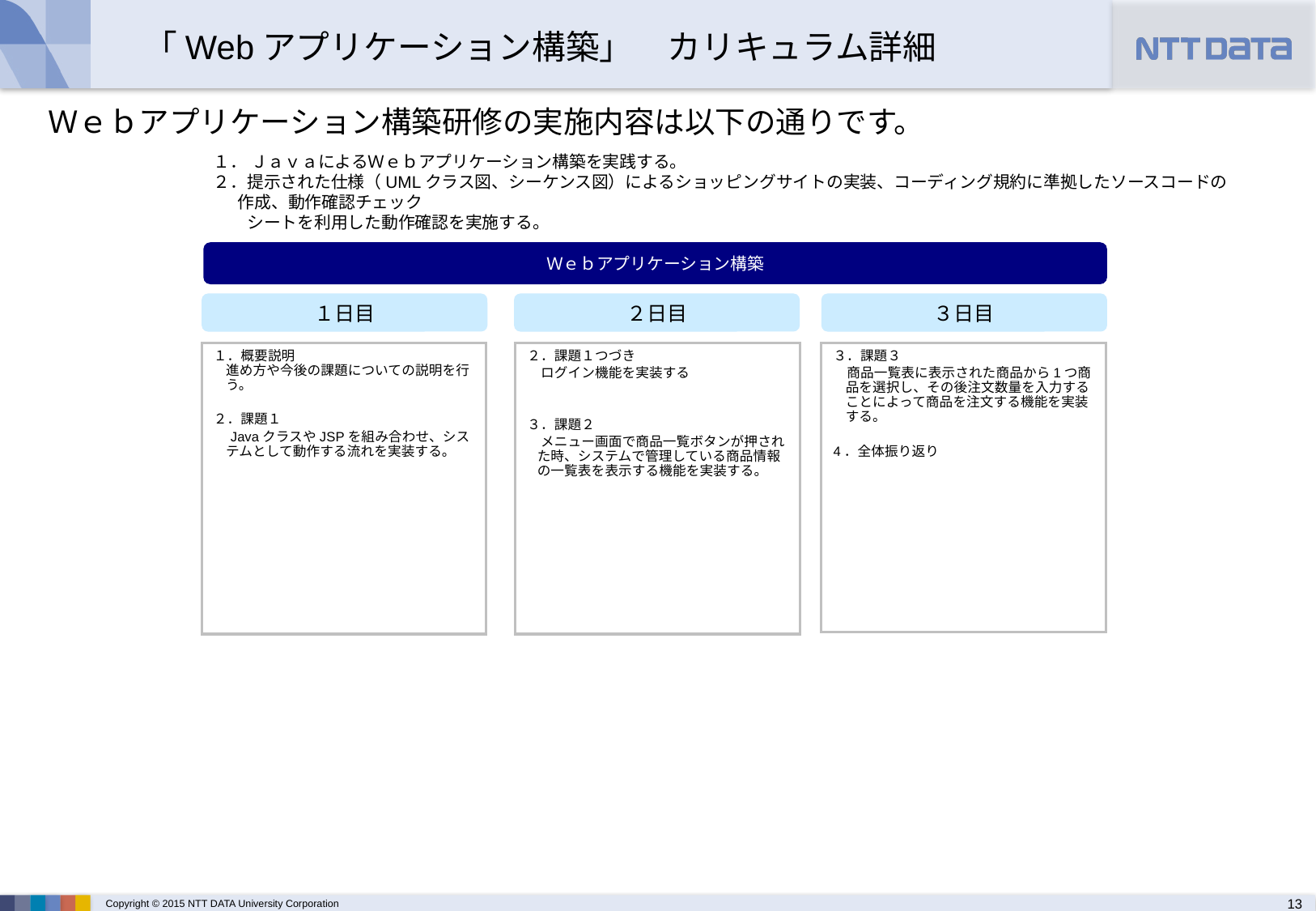

# 「Webアプリケーション構築」　カリキュラム詳細
Ｗｅｂアプリケーション構築研修の実施内容は以下の通りです。
１． ＪａｖａによるＷｅｂアプリケーション構築を実践する。
２．提示された仕様（UMLクラス図、シーケンス図）によるショッピングサイトの実装、コーディング規約に準拠したソースコードの作成、動作確認チェック
　　シートを利用した動作確認を実施する。
Ｗｅｂアプリケーション構築
１日目
２日目
３日目
１．概要説明
進め方や今後の課題についての説明を行う。

２．課題１
　JavaクラスやJSPを組み合わせ、システムとして動作する流れを実装する。
２．課題１つづき
　ログイン機能を実装する

３．課題２
　メニュー画面で商品一覧ボタンが押された時、システムで管理している商品情報の一覧表を表示する機能を実装する。
３．課題３
　商品一覧表に表示された商品から1つ商品を選択し、その後注文数量を入力することによって商品を注文する機能を実装する。

4．全体振り返り